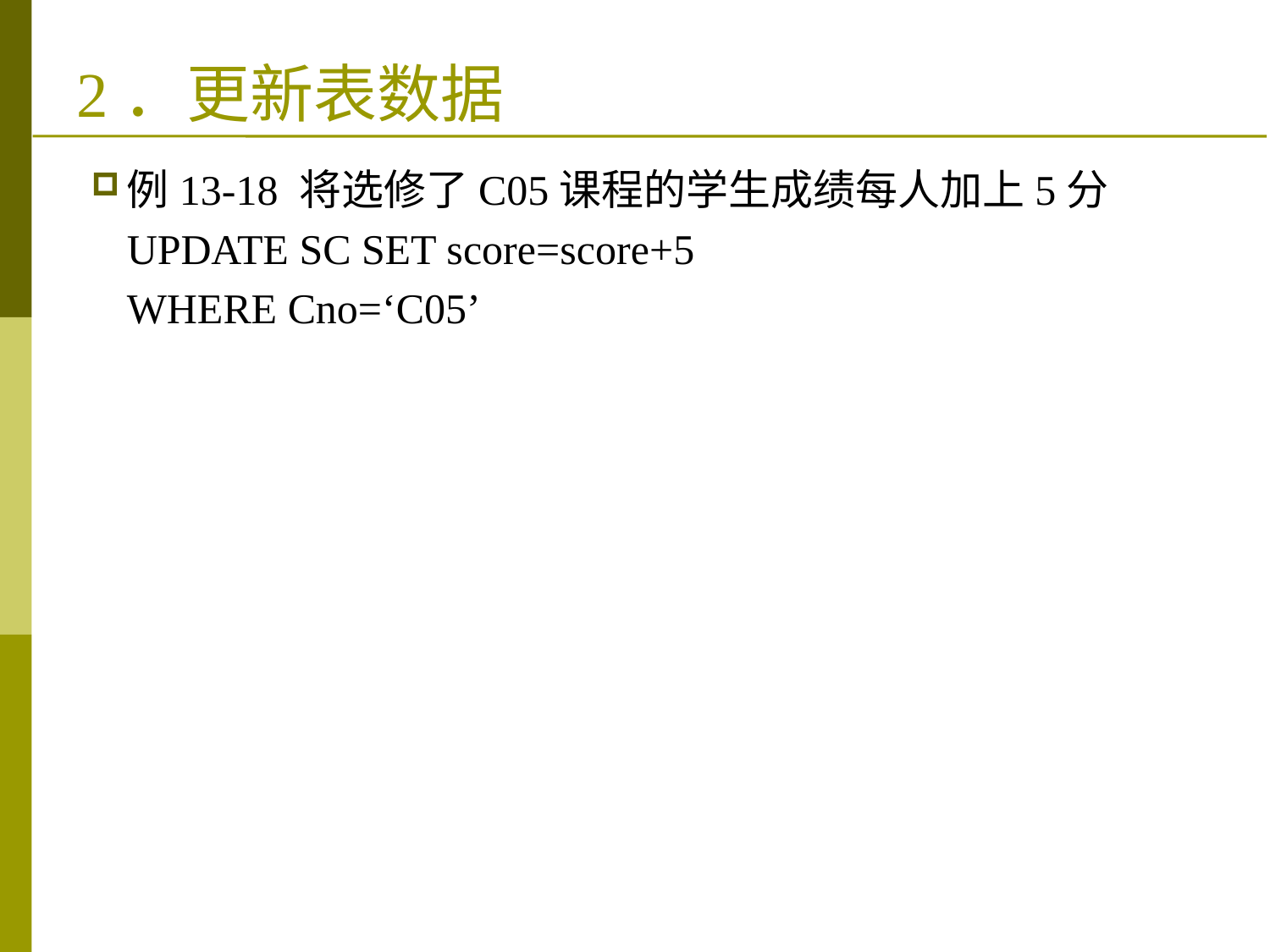

例13-18 将选修了C05课程的学生成绩每人加上5分
	UPDATE SC SET score=score+5
	WHERE Cno=‘C05’

# 2．更新表数据